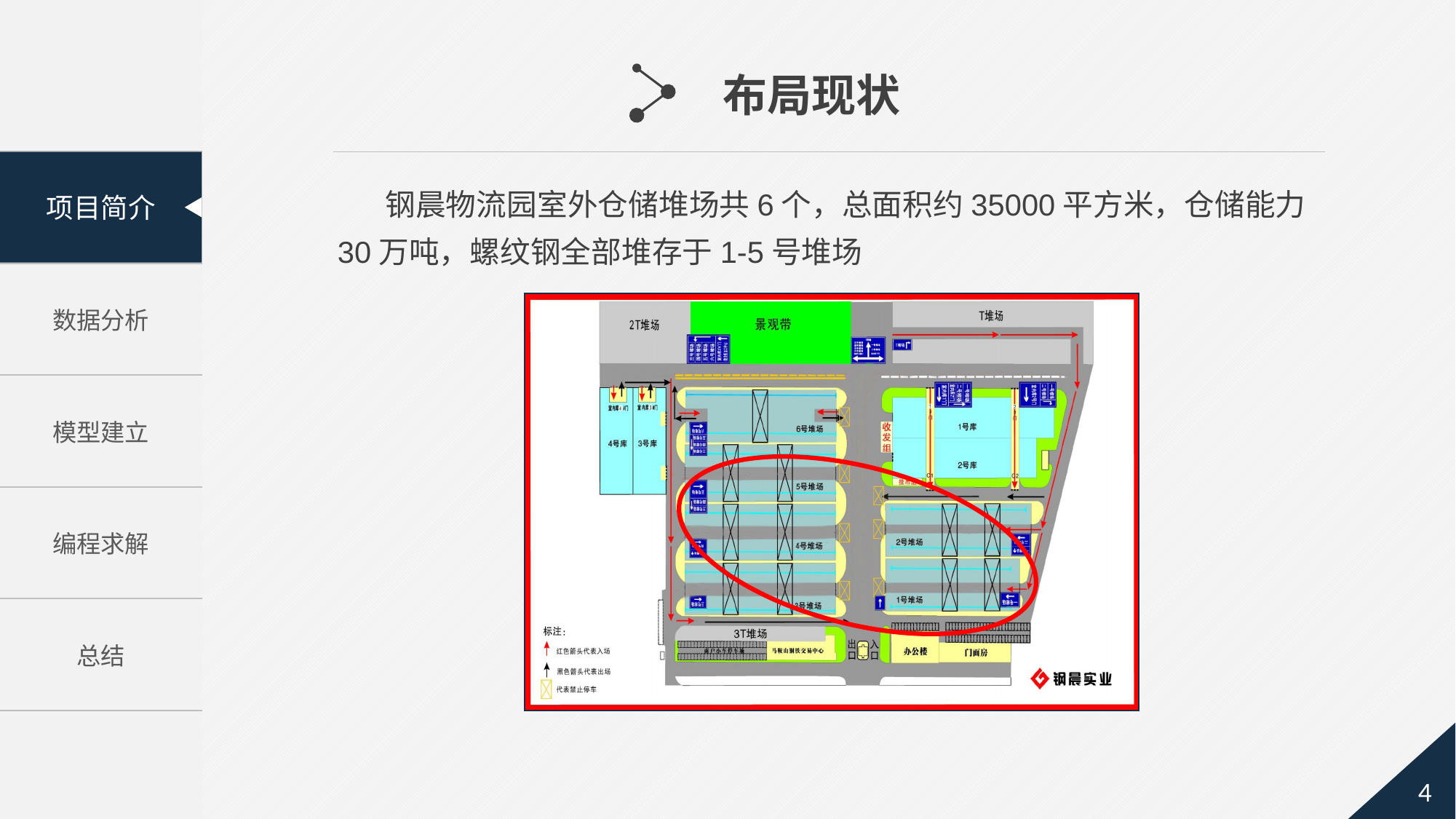

布局现状
      钢晨物流园室外仓储堆场共6个，总面积约35000平方米，仓储能力30万吨，螺纹钢全部堆存于1-5号堆场